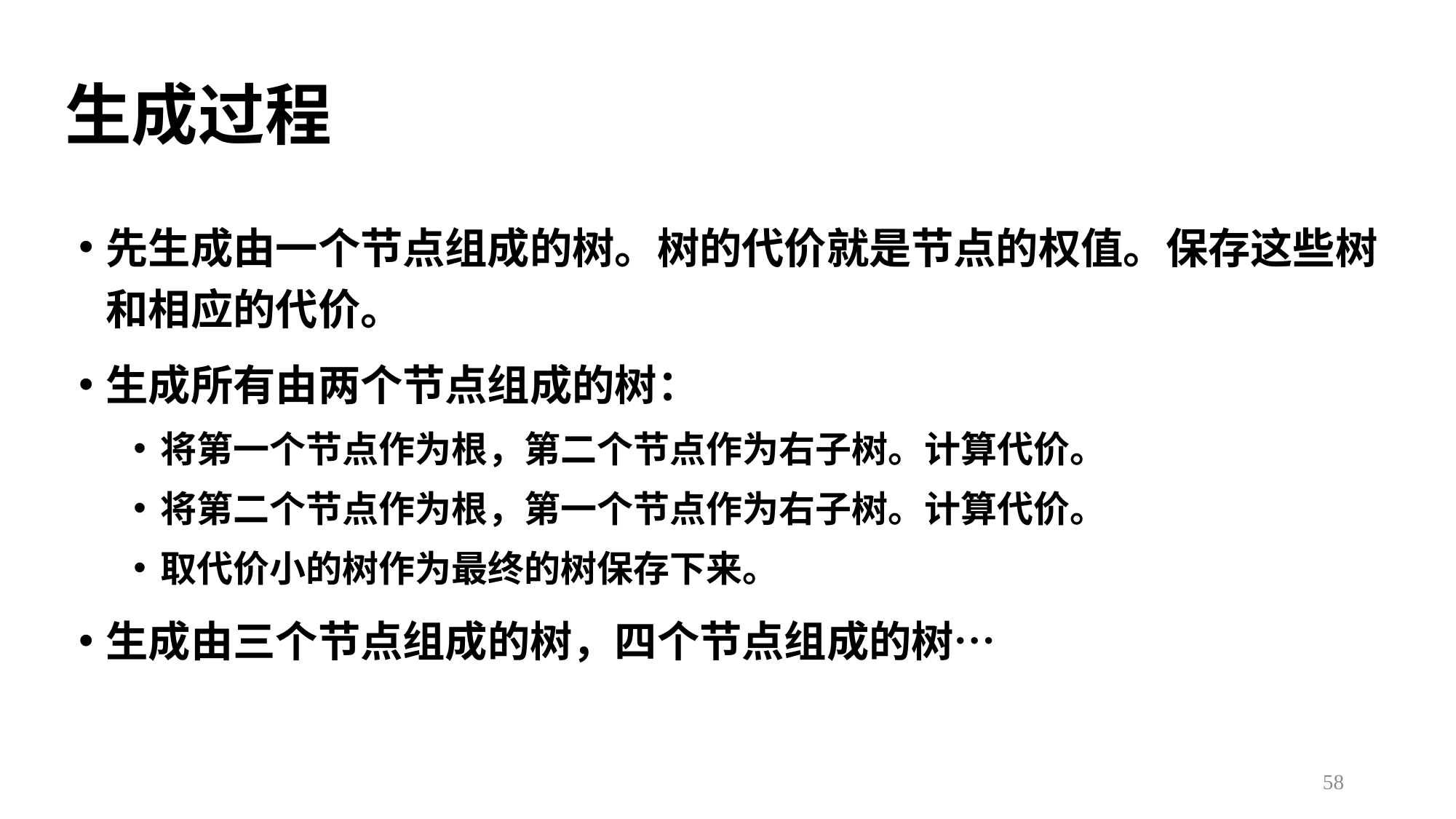

# 生成过程
先生成由一个节点组成的树。树的代价就是节点的权值。保存这些树和相应的代价。
生成所有由两个节点组成的树：
将第一个节点作为根，第二个节点作为右子树。计算代价。
将第二个节点作为根，第一个节点作为右子树。计算代价。
取代价小的树作为最终的树保存下来。
生成由三个节点组成的树，四个节点组成的树…
58